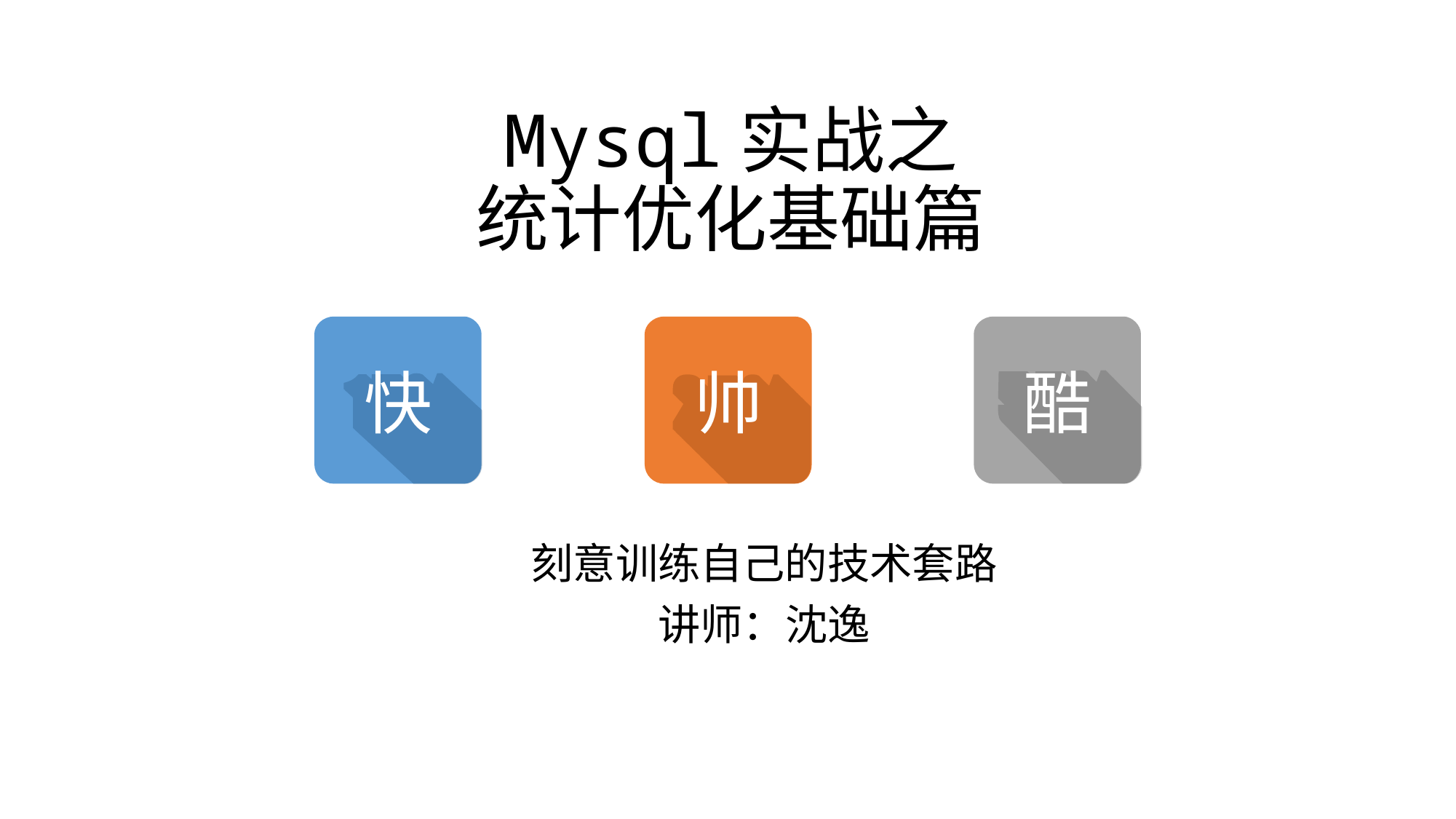

Mysql实战之
统计优化基础篇

快
帅
酷

刻意训练自己的技术套路
讲师：沈逸